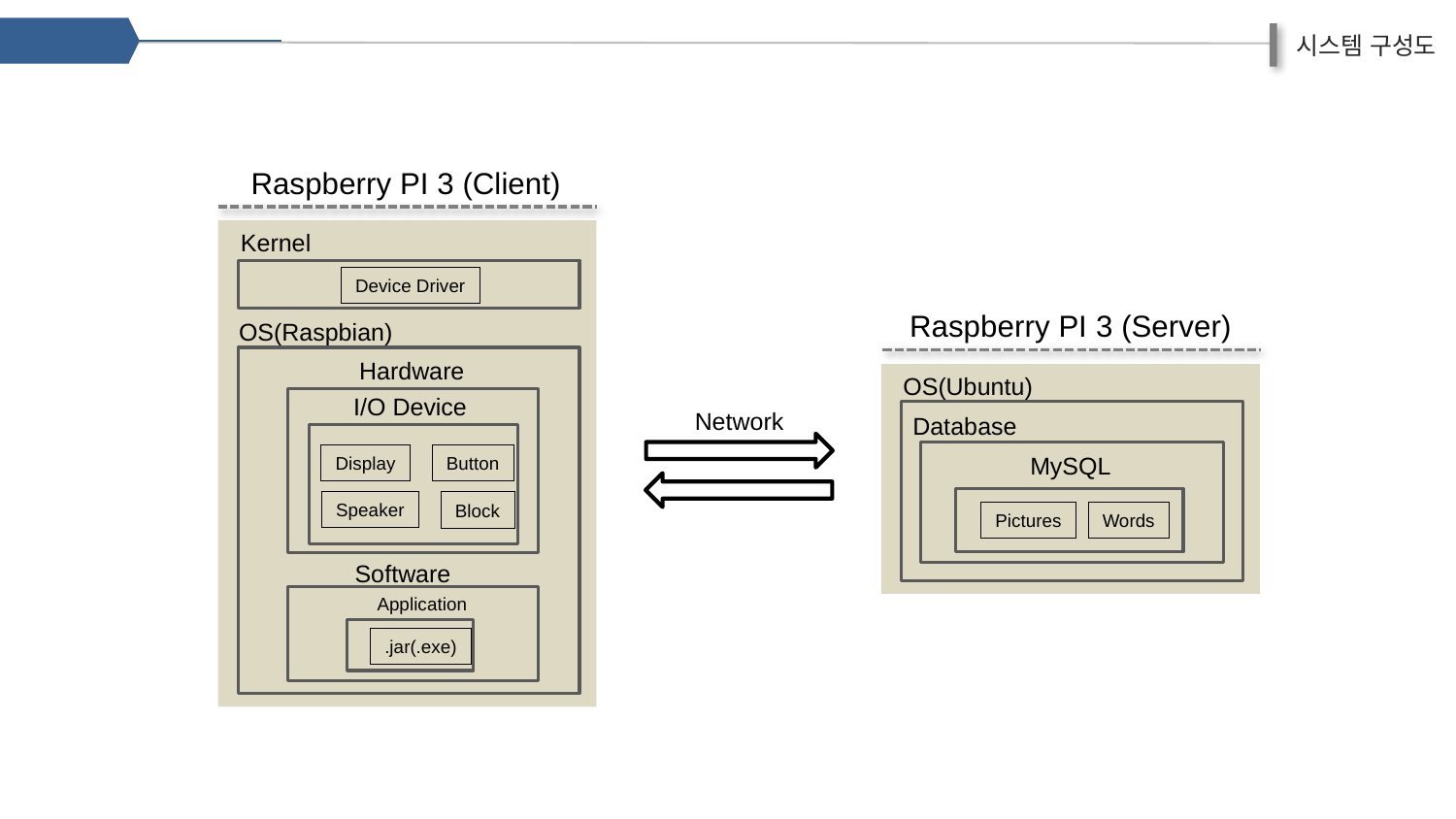

시스템 구성도

Raspberry PI 3 (Client)
Kernel

Device Driver
Raspberry PI 3 (Server)
OS(Raspbian)

Hardware
OS(Ubuntu)

I/O Device

Network

Database

MySQL
Button
Display

Speaker
Block
Pictures
Words
Network
Software
Application

.jar(.exe)